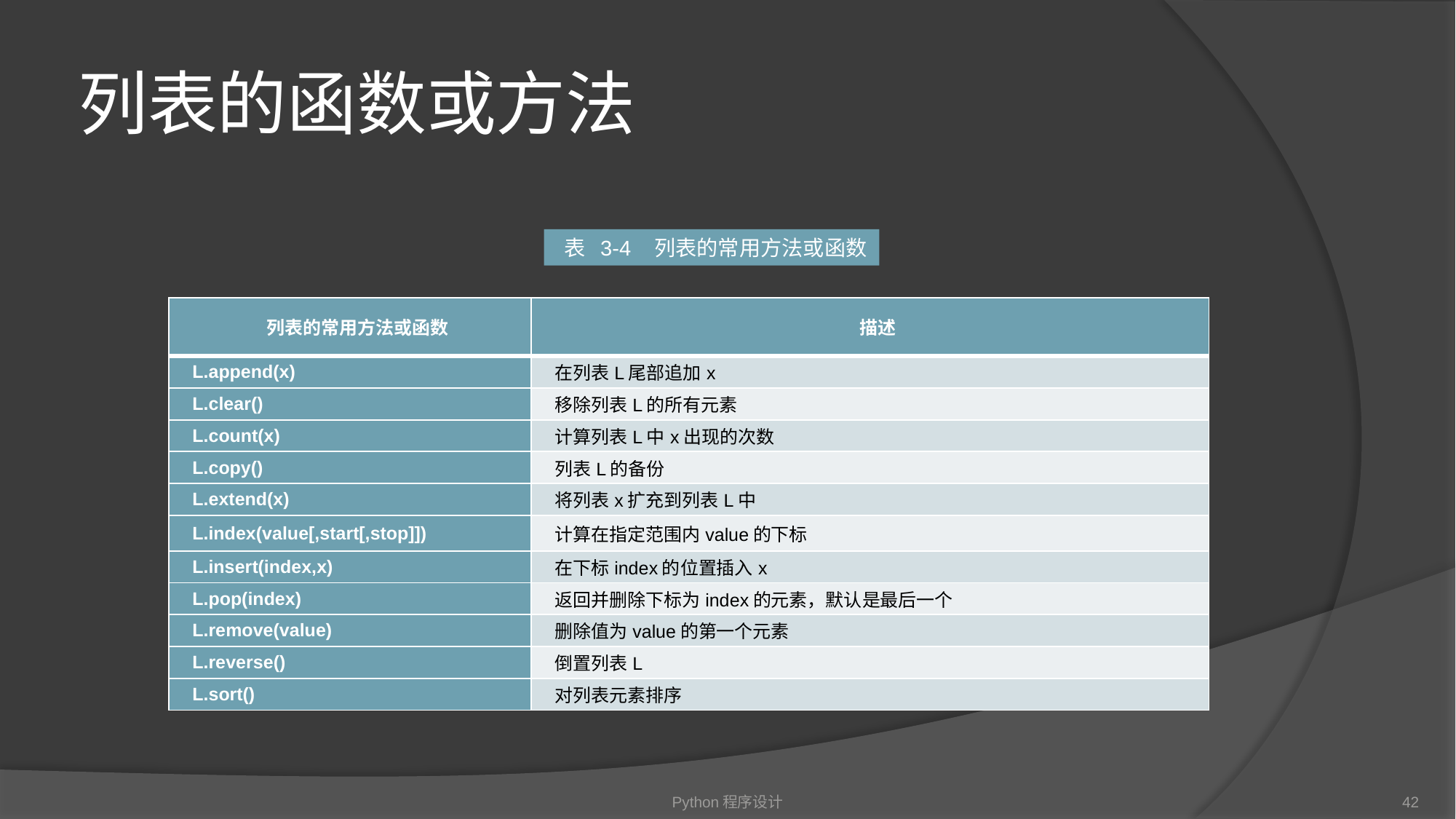

# 列表的函数或方法
 表  3-4   列表的常用方法或函数
| 列表的常用方法或函数 | 描述 |
| --- | --- |
| L.append(x) | 在列表L尾部追加x |
| L.clear() | 移除列表L的所有元素 |
| L.count(x) | 计算列表L中x出现的次数 |
| L.copy() | 列表L的备份 |
| L.extend(x) | 将列表x扩充到列表L中 |
| L.index(value[,start[,stop]]) | 计算在指定范围内value的下标 |
| L.insert(index,x) | 在下标index的位置插入x |
| L.pop(index) | 返回并删除下标为index的元素，默认是最后一个 |
| L.remove(value) | 删除值为value的第一个元素 |
| L.reverse() | 倒置列表L |
| L.sort() | 对列表元素排序 |
Python程序设计
42